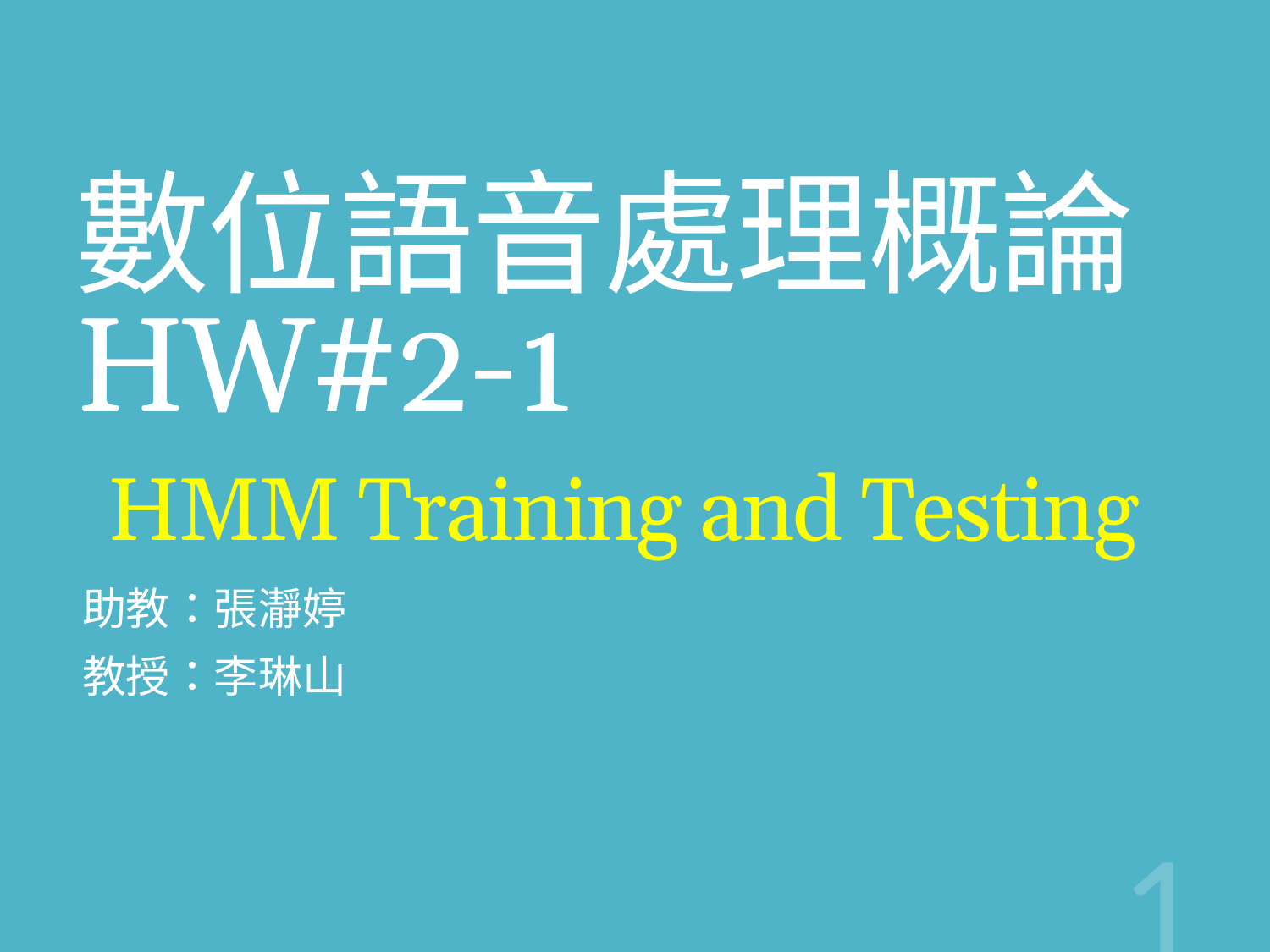

# 數位語音處理概論 HW#2-1 HMM Training and Testing
助教：張瀞婷
教授：李琳山
1